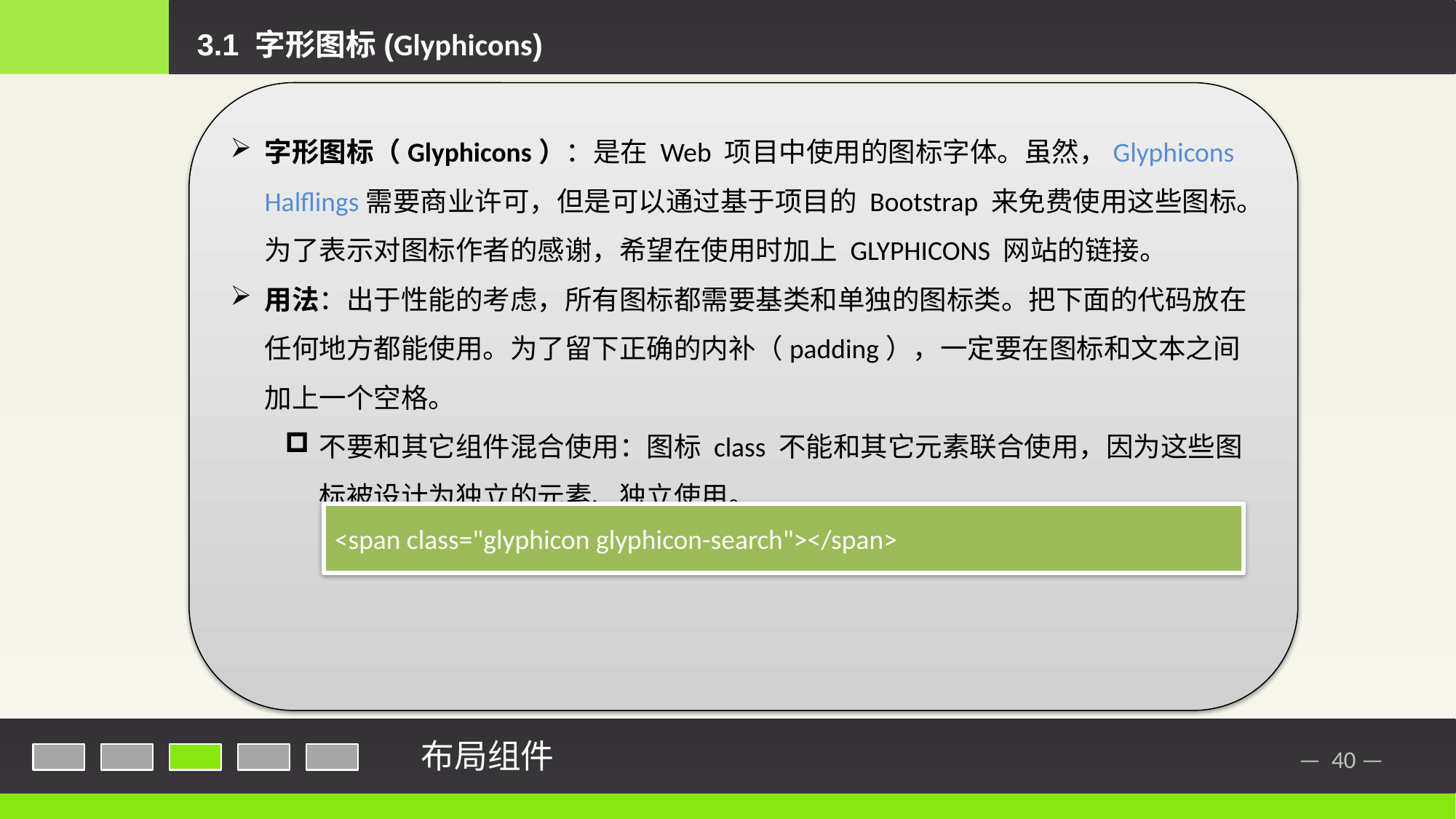

3.1 字形图标(Glyphicons)
字形图标（Glyphicons）：是在 Web 项目中使用的图标字体。虽然，Glyphicons    Halflings需要商业许可，但是可以通过基于项目的 Bootstrap 来免费使用这些图标。为了表示对图标作者的感谢，希望在使用时加上 GLYPHICONS 网站的链接。
用法：出于性能的考虑，所有图标都需要基类和单独的图标类。把下面的代码放在任何地方都能使用。为了留下正确的内补（padding），一定要在图标和文本之间加上一个空格。
不要和其它组件混合使用：图标 class 不能和其它元素联合使用，因为这些图标被设计为独立的元素、独立使用。

<span class="glyphicon glyphicon-search"></span>